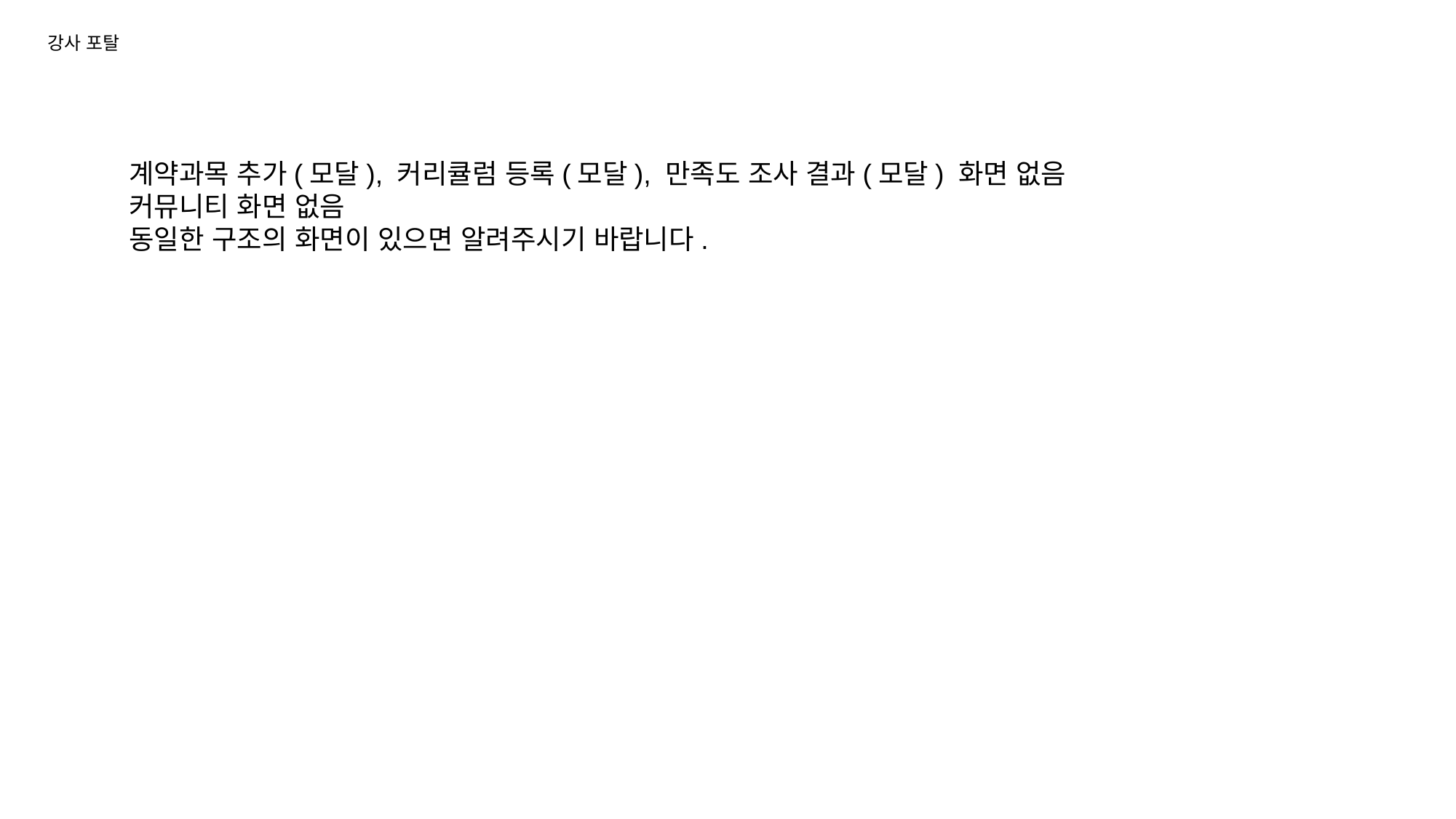

강사 포탈
계약과목 추가(모달), 커리큘럼 등록(모달), 만족도 조사 결과(모달) 화면 없음
커뮤니티 화면 없음
동일한 구조의 화면이 있으면 알려주시기 바랍니다.